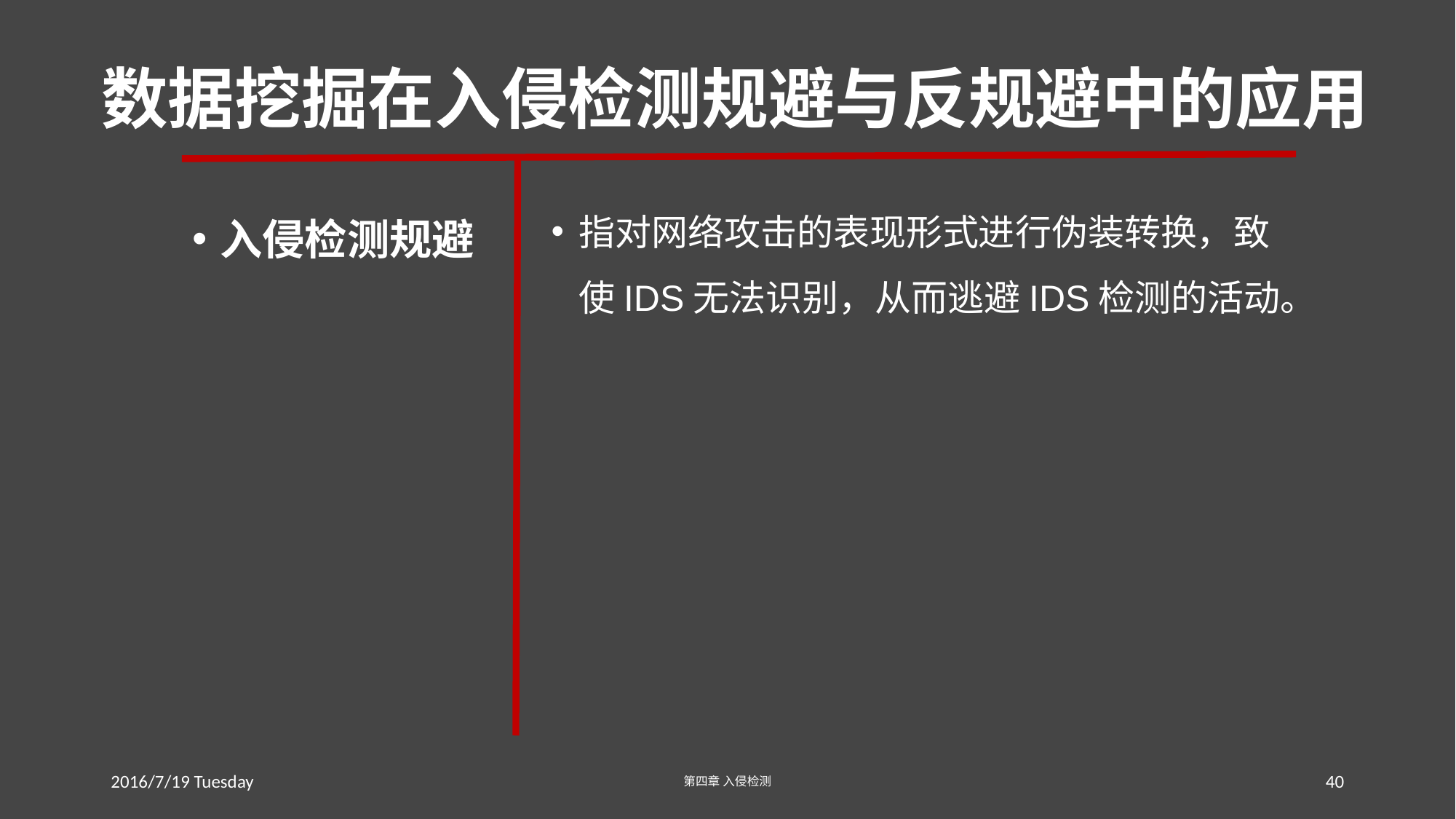

# 数据挖掘在入侵检测规避与反规避中的应用
入侵检测规避
指对网络攻击的表现形式进行伪装转换，致使IDS无法识别，从而逃避IDS检测的活动。
2016/7/19 Tuesday
第四章 入侵检测
40